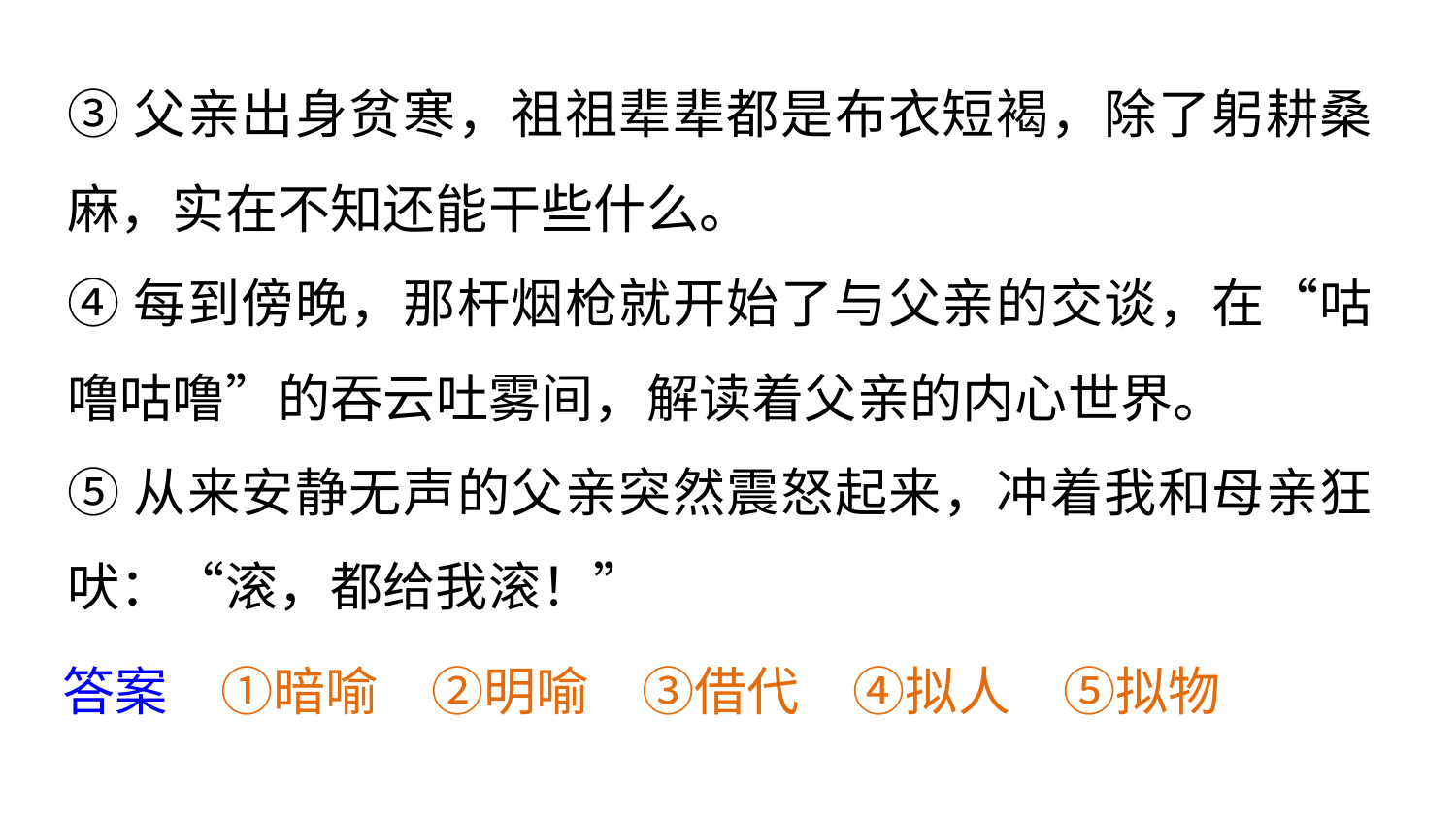

③父亲出身贫寒，祖祖辈辈都是布衣短褐，除了躬耕桑麻，实在不知还能干些什么。
④每到傍晚，那杆烟枪就开始了与父亲的交谈，在“咕噜咕噜”的吞云吐雾间，解读着父亲的内心世界。
⑤从来安静无声的父亲突然震怒起来，冲着我和母亲狂吠：“滚，都给我滚！”
答案　①暗喻　②明喻　③借代　④拟人　⑤拟物